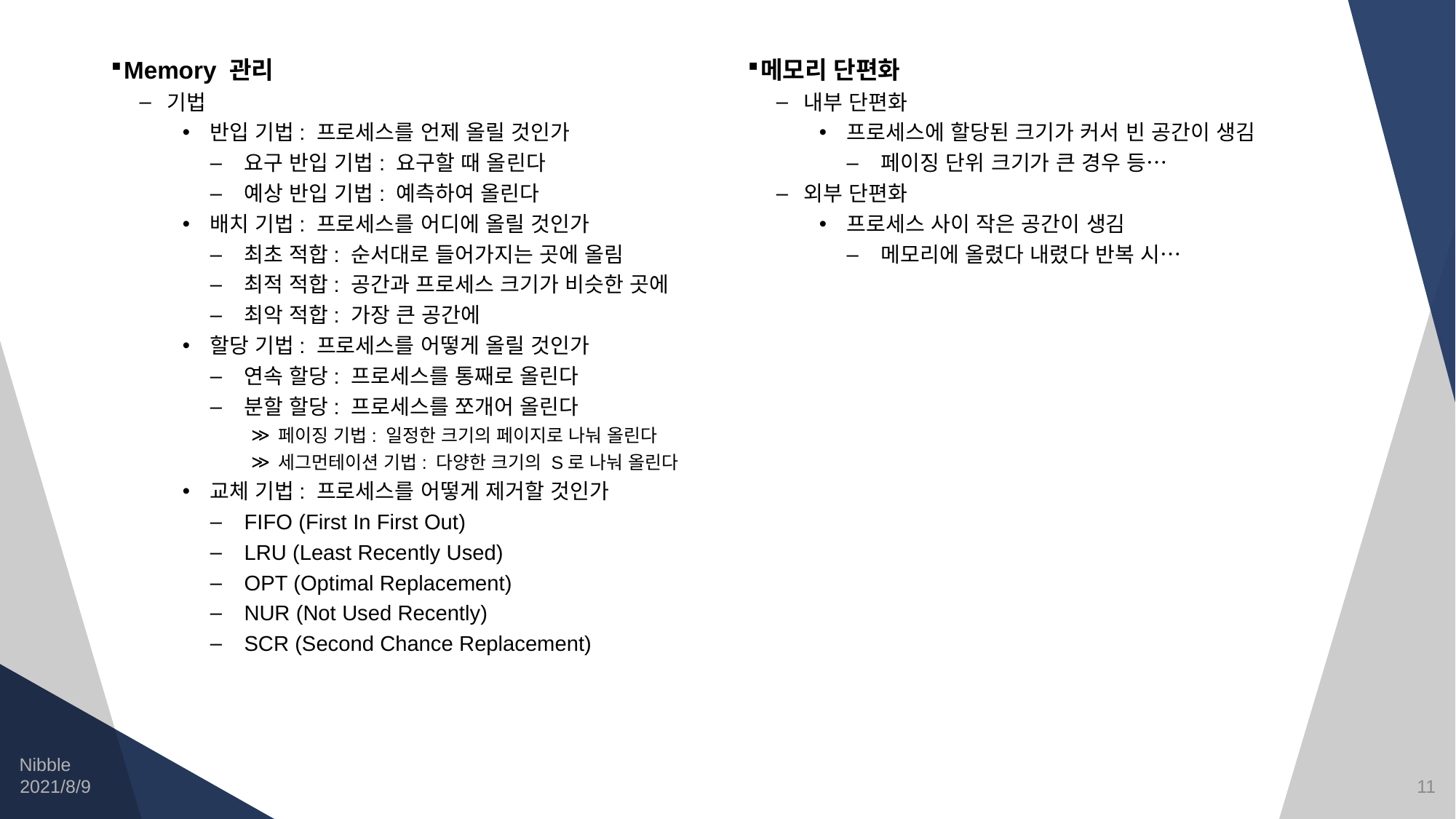

Memory 관리
기법
반입 기법: 프로세스를 언제 올릴 것인가
요구 반입 기법: 요구할 때 올린다
예상 반입 기법: 예측하여 올린다
배치 기법: 프로세스를 어디에 올릴 것인가
최초 적합: 순서대로 들어가지는 곳에 올림
최적 적합: 공간과 프로세스 크기가 비슷한 곳에
최악 적합: 가장 큰 공간에
할당 기법: 프로세스를 어떻게 올릴 것인가
연속 할당: 프로세스를 통째로 올린다
분할 할당: 프로세스를 쪼개어 올린다
페이징 기법: 일정한 크기의 페이지로 나눠 올린다
세그먼테이션 기법: 다양한 크기의 S로 나눠 올린다
교체 기법: 프로세스를 어떻게 제거할 것인가
FIFO (First In First Out)
LRU (Least Recently Used)
OPT (Optimal Replacement)
NUR (Not Used Recently)
SCR (Second Chance Replacement)

메모리 단편화
내부 단편화
프로세스에 할당된 크기가 커서 빈 공간이 생김
페이징 단위 크기가 큰 경우 등…
외부 단편화
프로세스 사이 작은 공간이 생김
메모리에 올렸다 내렸다 반복 시…

Nibble
2021/8/9
11